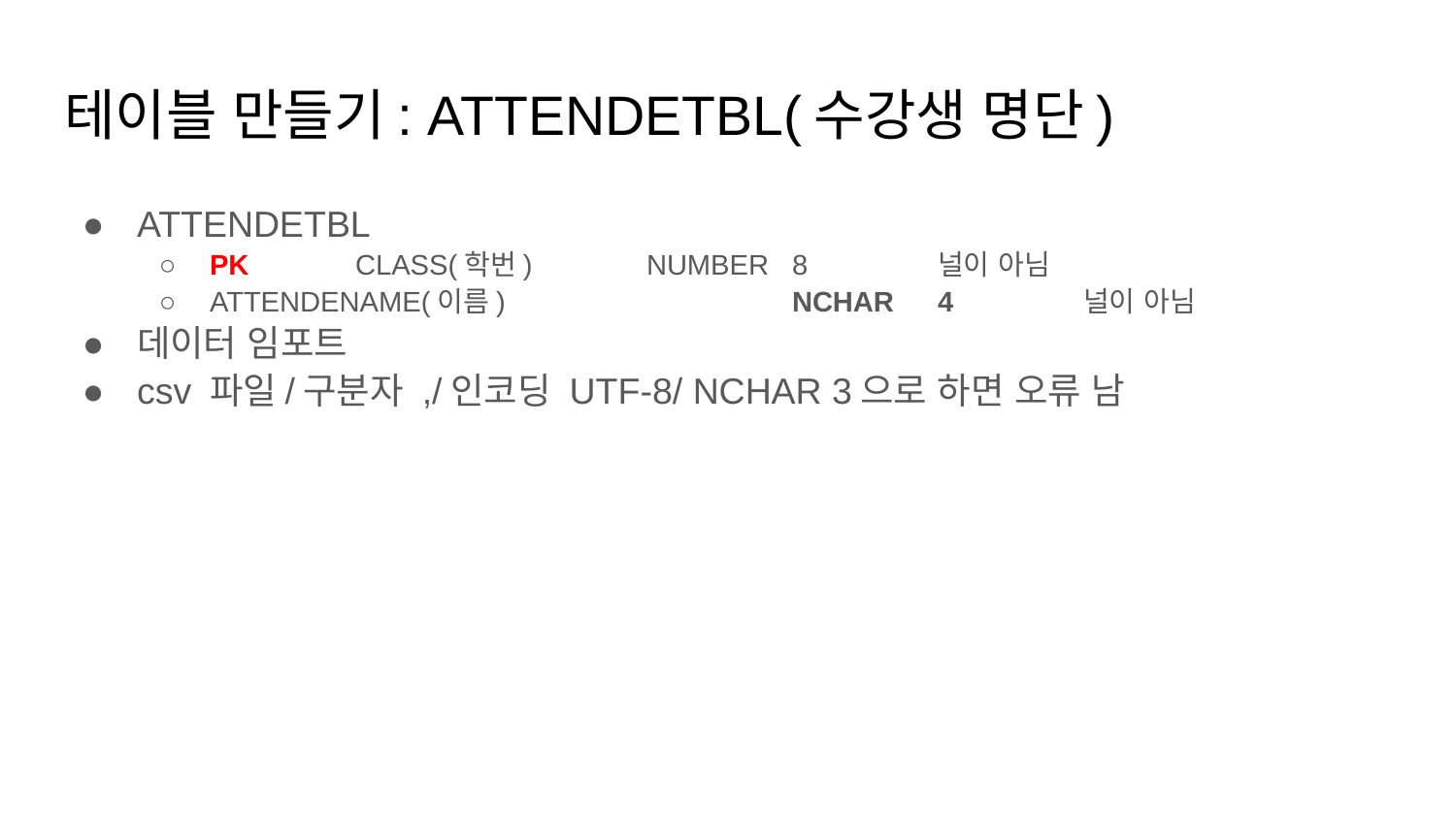

# 테이블 만들기: ATTENDETBL(수강생 명단)
ATTENDETBL
PK	CLASS(학번)	NUMBER	8	널이 아님
ATTENDENAME(이름)		NCHAR	4	널이 아님
데이터 임포트
csv 파일/구분자 ,/인코딩 UTF-8/ NCHAR 3으로 하면 오류 남